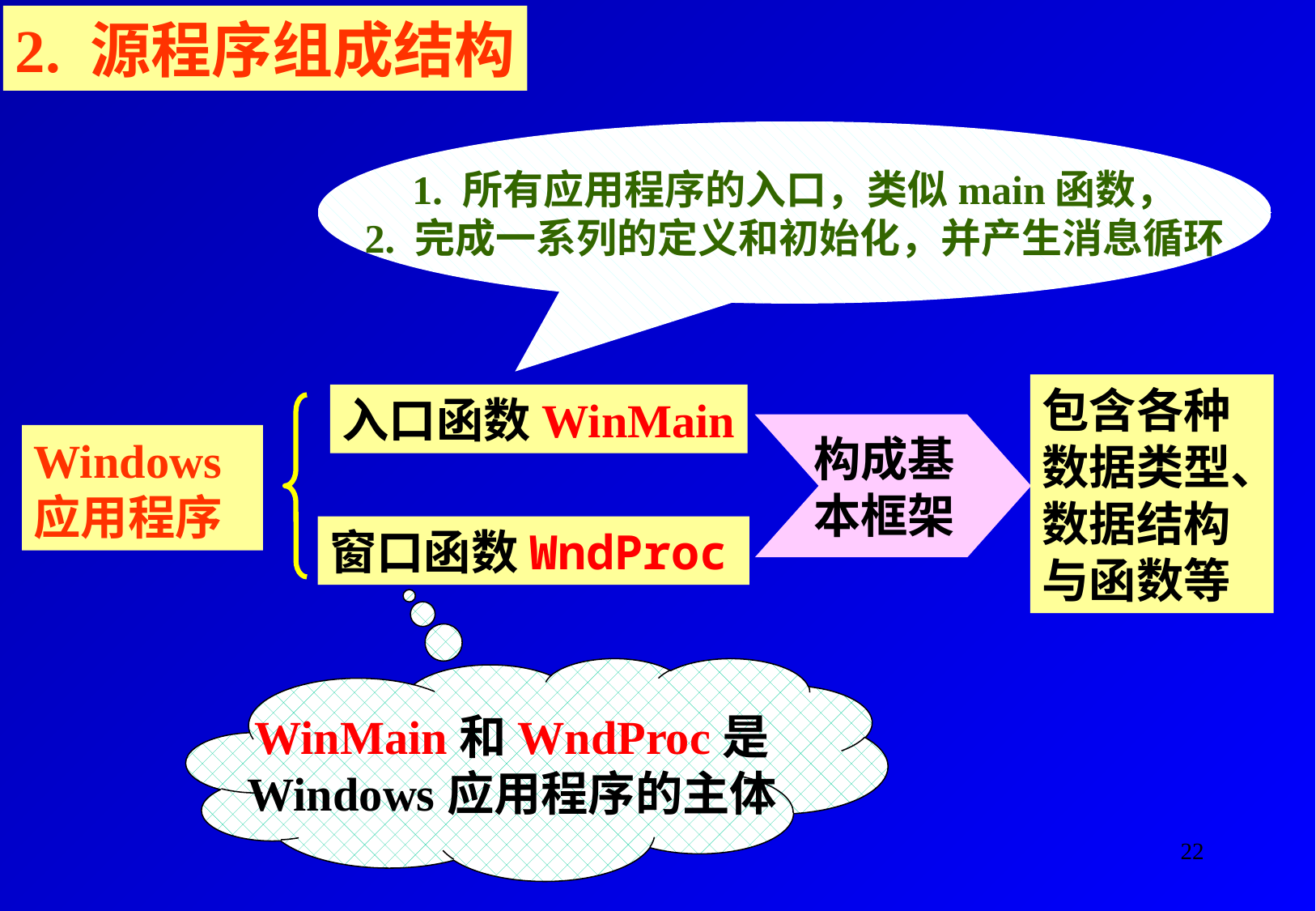

2. 源程序组成结构
1. 所有应用程序的入口，类似main函数，
2. 完成一系列的定义和初始化，并产生消息循环
包含各种数据类型、数据结构与函数等
入口函数WinMain

构成基
本框架
Windows应用程序
窗口函数WndProc
WinMain和WndProc是
Windows应用程序的主体
22